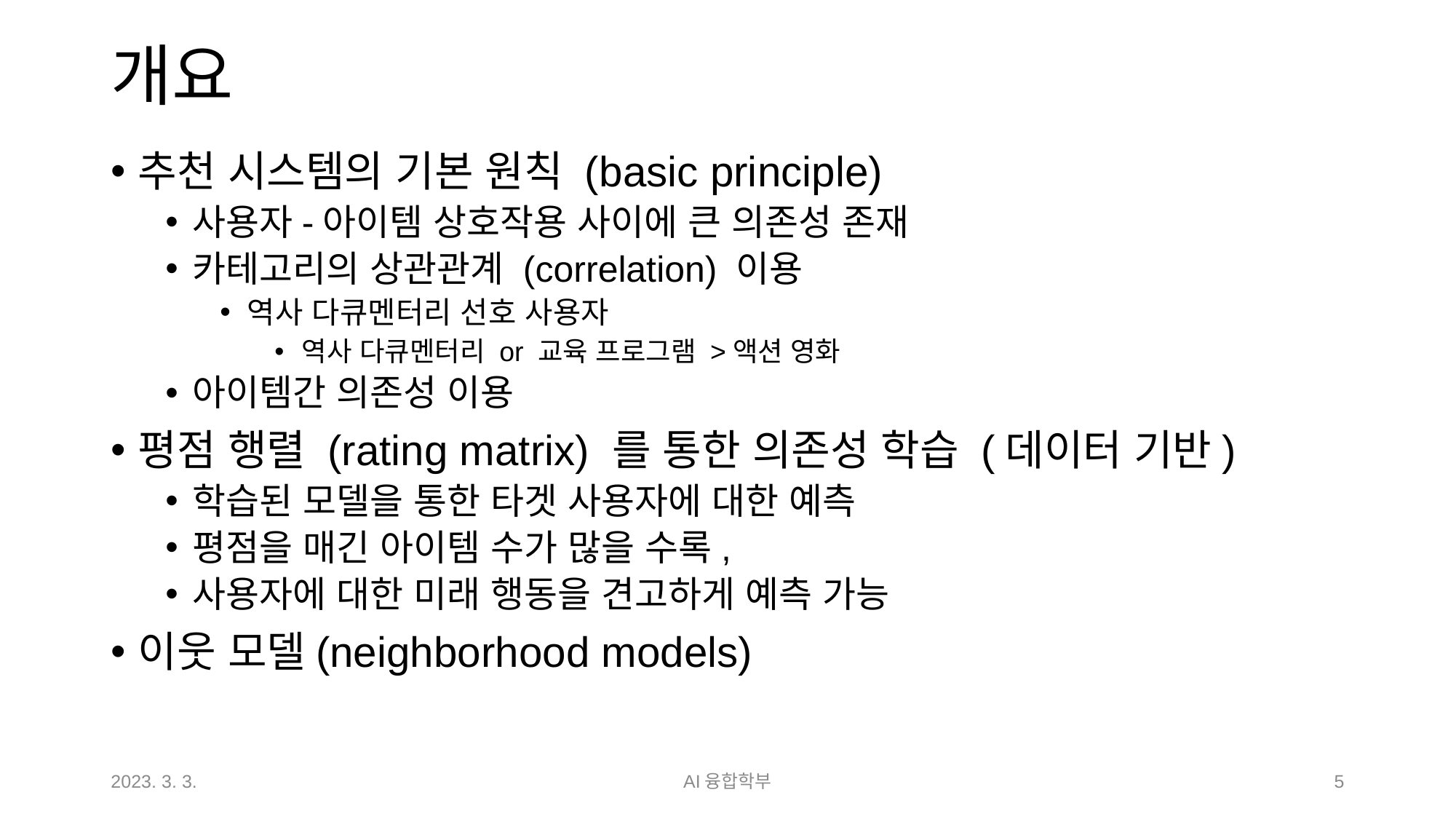

# 개요
추천 시스템의 기본 원칙 (basic principle)
사용자-아이템 상호작용 사이에 큰 의존성 존재
카테고리의 상관관계 (correlation) 이용
역사 다큐멘터리 선호 사용자
역사 다큐멘터리 or 교육 프로그램 >액션 영화
아이템간 의존성 이용
평점 행렬 (rating matrix) 를 통한 의존성 학습 (데이터 기반)
학습된 모델을 통한 타겟 사용자에 대한 예측
평점을 매긴 아이템 수가 많을 수록,
사용자에 대한 미래 행동을 견고하게 예측 가능
이웃 모델(neighborhood models)

2023. 3. 3.
AI융합학부
5